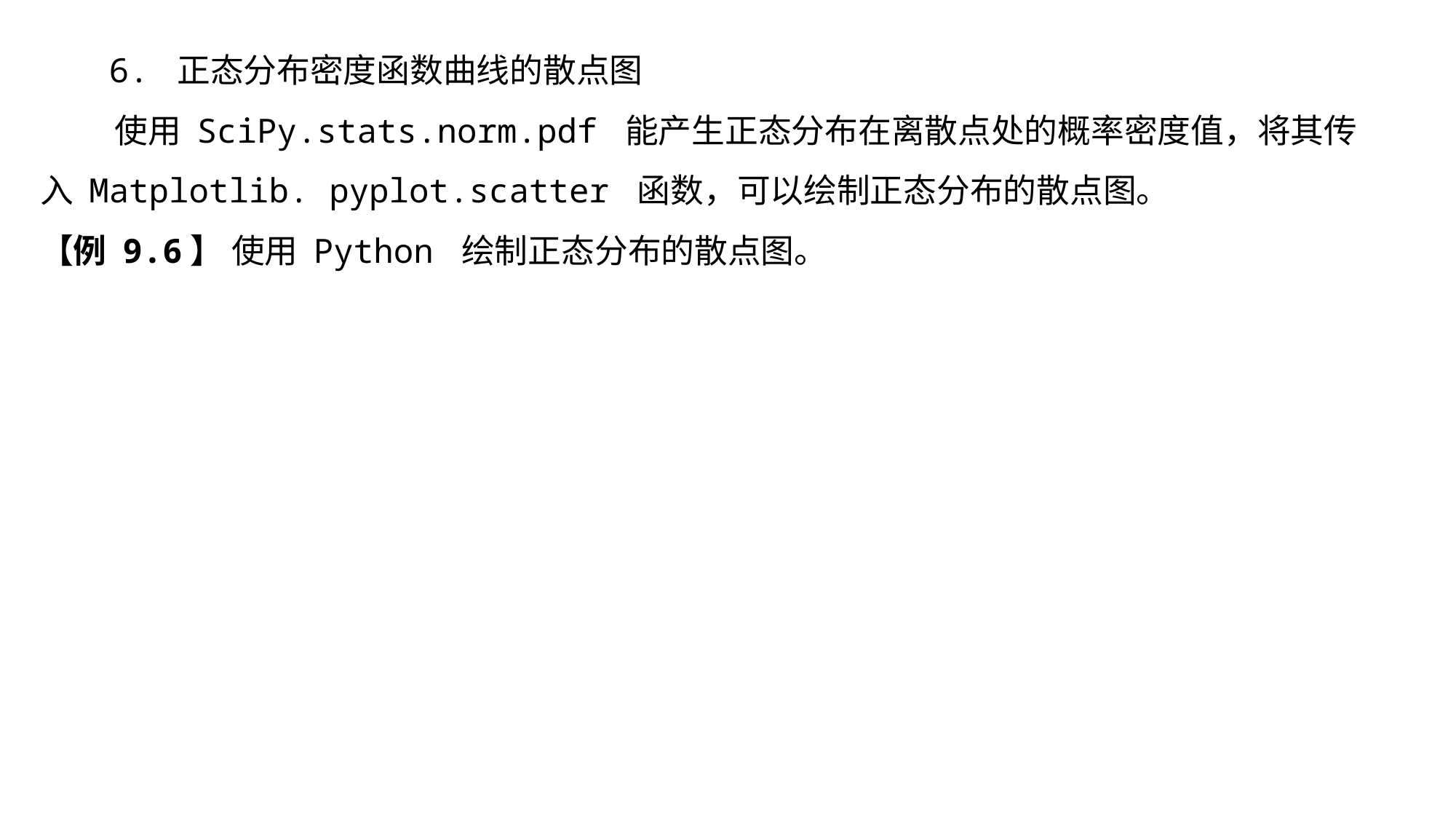

# 6. 正态分布密度函数曲线的散点图 使用 SciPy.stats.norm.pdf 能产生正态分布在离散点处的概率密度值，将其传入 Matplotlib. pyplot.scatter 函数，可以绘制正态分布的散点图。 【例 9.6】 使用 Python 绘制正态分布的散点图。